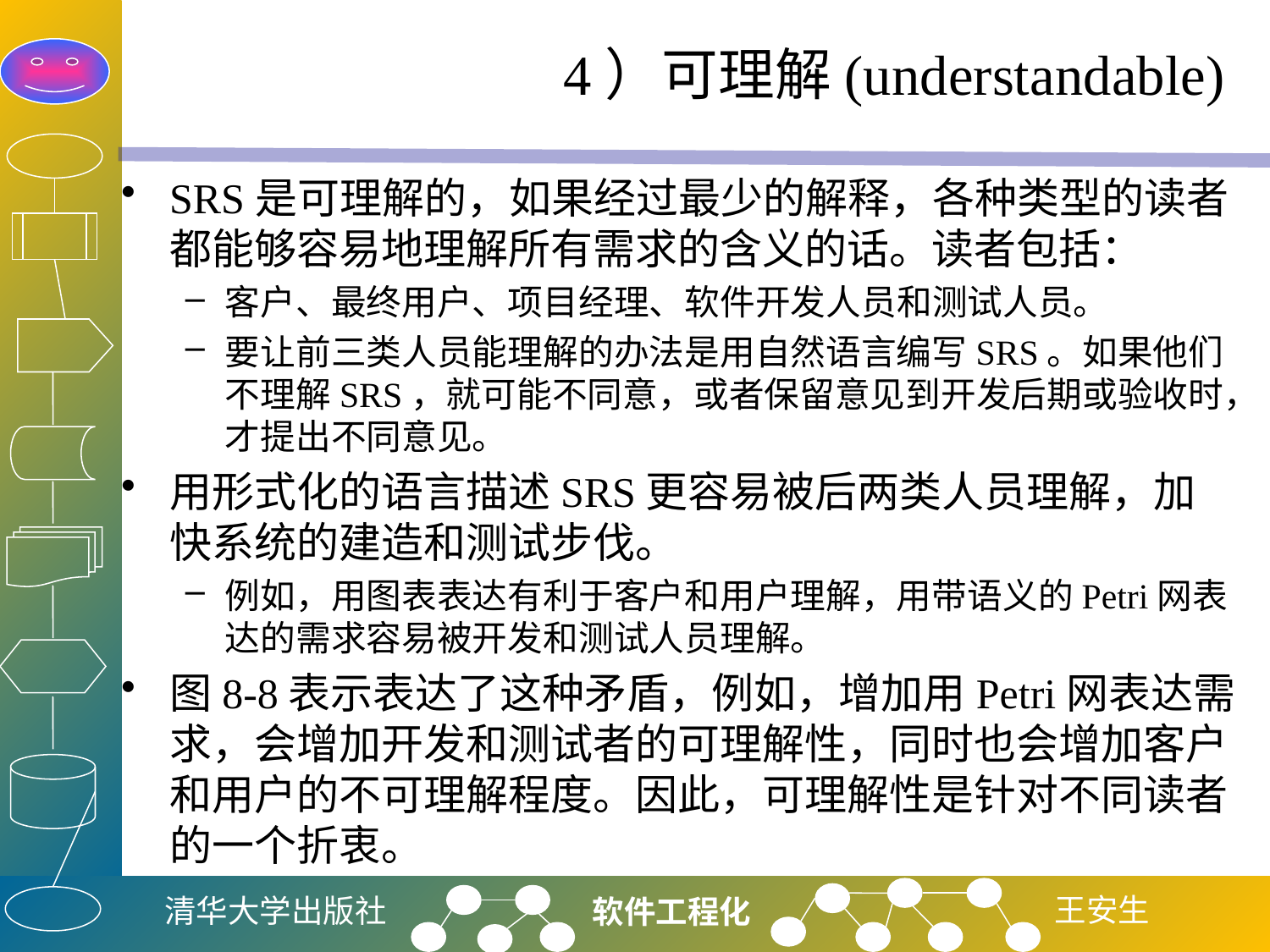

# 4）可理解(understandable)
SRS是可理解的，如果经过最少的解释，各种类型的读者都能够容易地理解所有需求的含义的话。读者包括：
客户、最终用户、项目经理、软件开发人员和测试人员。
要让前三类人员能理解的办法是用自然语言编写SRS。如果他们不理解SRS，就可能不同意，或者保留意见到开发后期或验收时，才提出不同意见。
用形式化的语言描述SRS更容易被后两类人员理解，加快系统的建造和测试步伐。
例如，用图表表达有利于客户和用户理解，用带语义的Petri网表达的需求容易被开发和测试人员理解。
图8-8表示表达了这种矛盾，例如，增加用Petri网表达需求，会增加开发和测试者的可理解性，同时也会增加客户和用户的不可理解程度。因此，可理解性是针对不同读者的一个折衷。